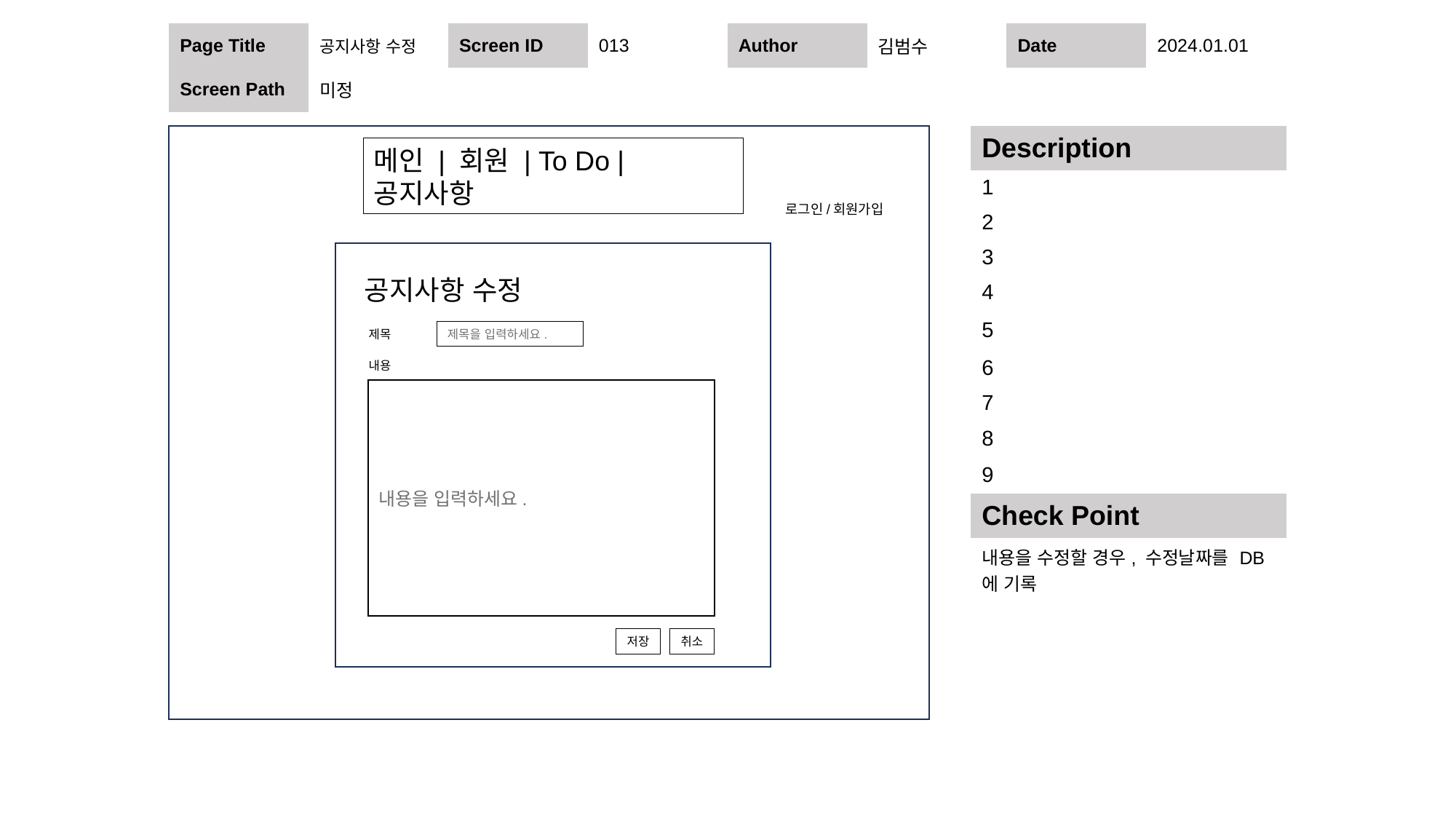

| Page Title | 공지사항 수정 | Screen ID | 013 | Author | 김범수 | Date | 2024.01.01 |
| --- | --- | --- | --- | --- | --- | --- | --- |
| Screen Path | 미정 |  |  |  |  |  |  |

| Description |  |
| --- | --- |
| 1 |  |
| 2 |  |
| 3 |  |
| 4 |  |
| 5 |  |
| 6 |  |
| 7 |  |
| 8 |  |
| 9 |  |
| Check Point |  |
| 내용을 수정할 경우, 수정날짜를 DB에 기록 |  |
메인 | 회원 | To Do | 공지사항
로그인/회원가입

공지사항 수정
제목
제목을 입력하세요.
내용
내용을 입력하세요.
저장
취소